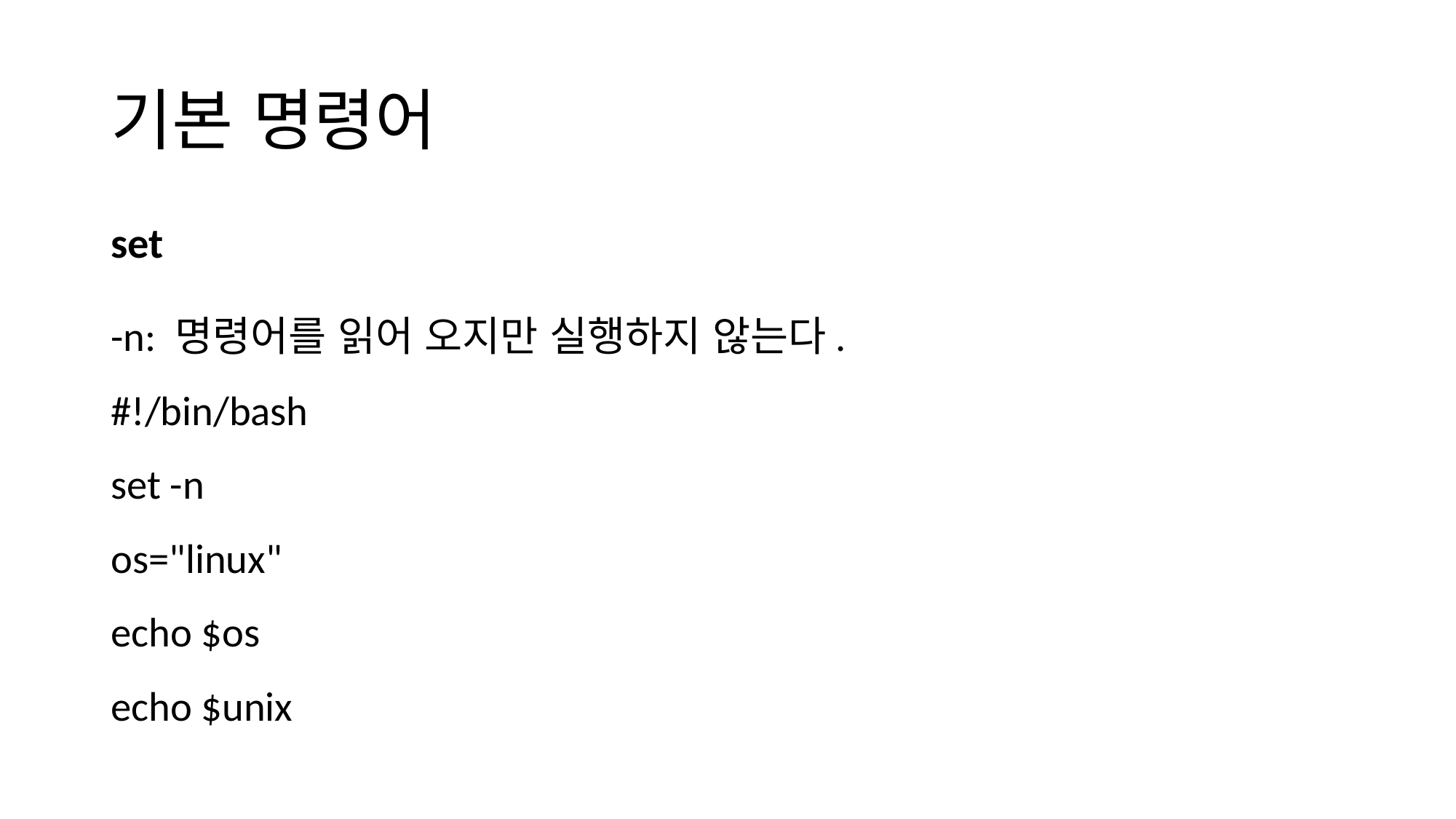

# 기본 명령어
set
-n: 명령어를 읽어 오지만 실행하지 않는다.
#!/bin/bash
set -n
os="linux"
echo $os
echo $unix